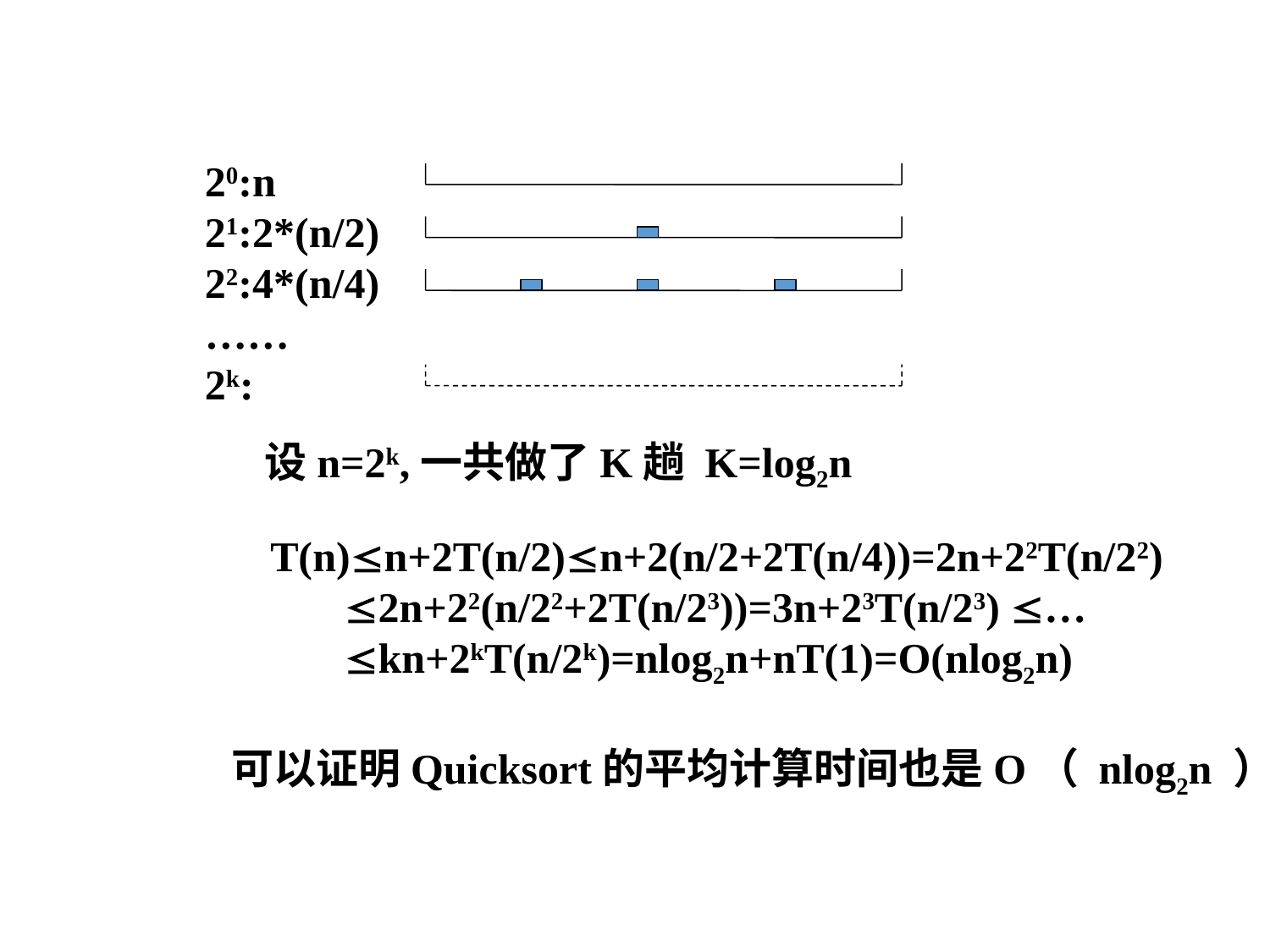

20:n
21:2*(n/2)
22:4*(n/4)
……
2k:

设n=2k,一共做了K趟 K=log2n
T(n)≤n+2T(n/2)≤n+2(n/2+2T(n/4))=2n+22T(n/22)
       ≤2n+22(n/22+2T(n/23))=3n+23T(n/23) ≤…
       ≤kn+2kT(n/2k)=nlog2n+nT(1)=O(nlog2n)
可以证明Quicksort的平均计算时间也是O（ nlog2n ）